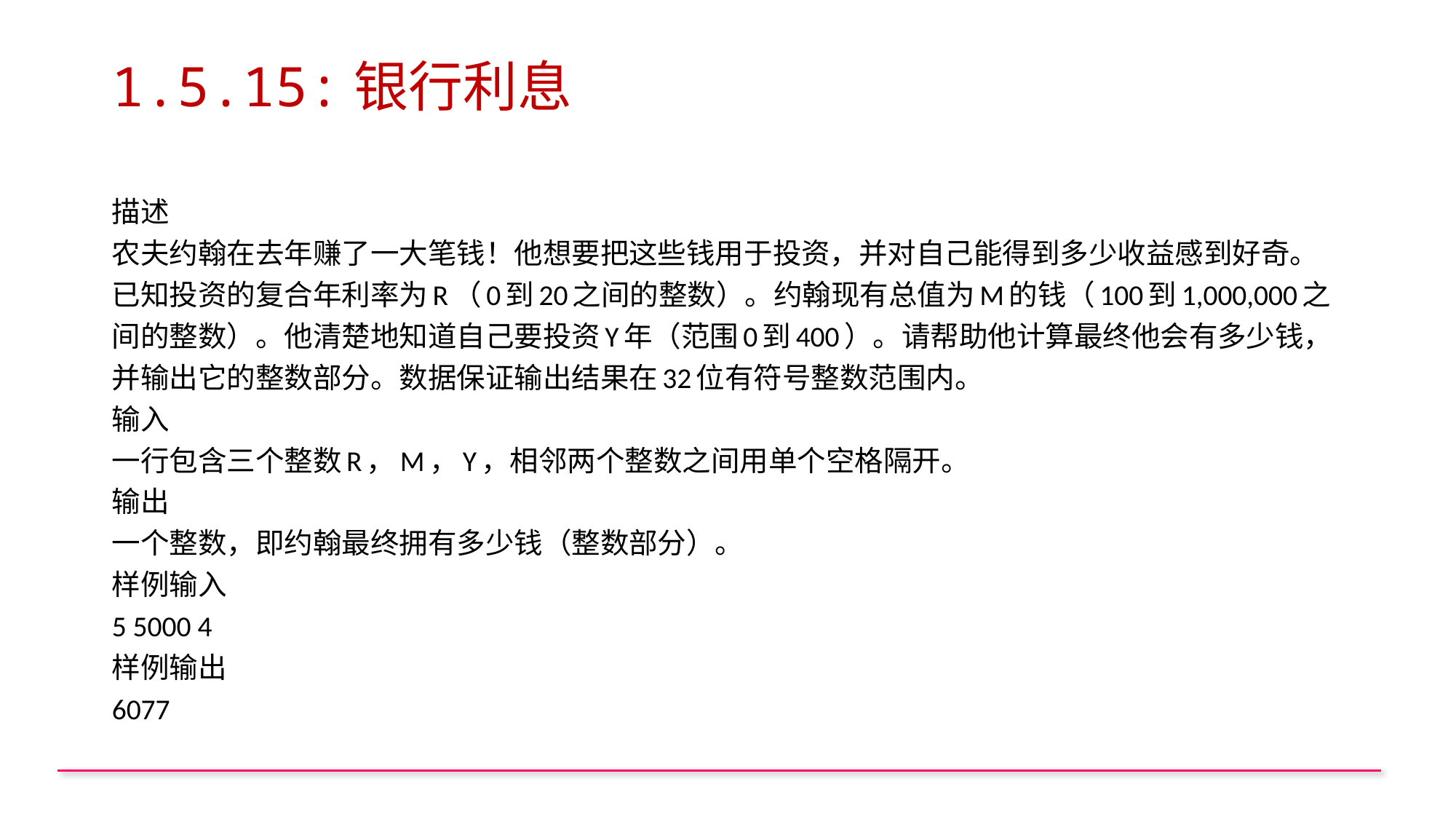

# 1.5.15:银行利息
描述
农夫约翰在去年赚了一大笔钱！他想要把这些钱用于投资，并对自己能得到多少收益感到好奇。已知投资的复合年利率为R（0到20之间的整数）。约翰现有总值为M的钱（100到1,000,000之间的整数）。他清楚地知道自己要投资Y年（范围0到400）。请帮助他计算最终他会有多少钱，并输出它的整数部分。数据保证输出结果在32位有符号整数范围内。
输入
一行包含三个整数R，M，Y，相邻两个整数之间用单个空格隔开。
输出
一个整数，即约翰最终拥有多少钱（整数部分）。
样例输入
5 5000 4
样例输出
6077